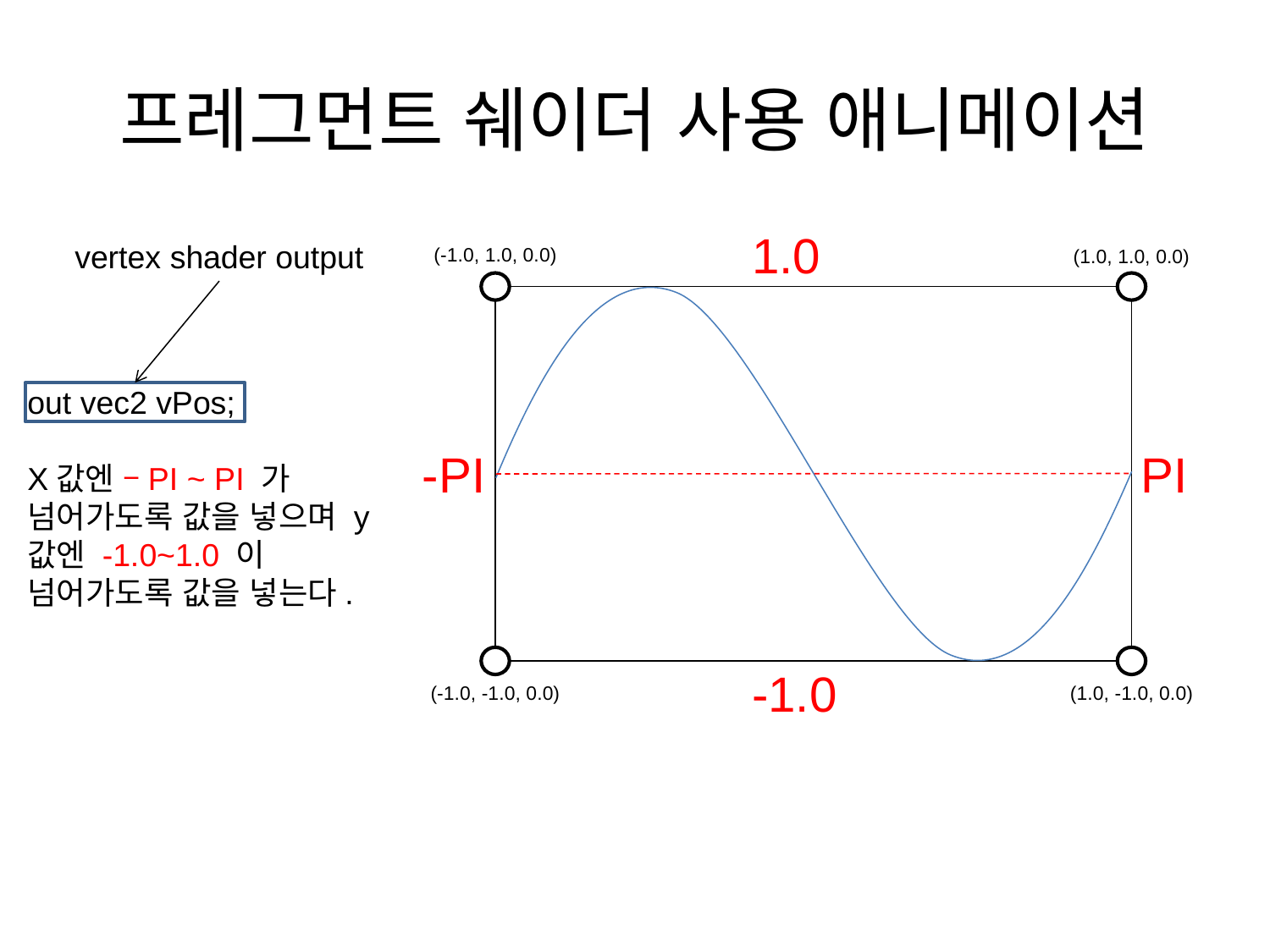

# 프레그먼트 쉐이더 사용 애니메이션
1.0
vertex shader output
(-1.0, 1.0, 0.0)
(1.0, 1.0, 0.0)

(-1.0, -1.0, 0.0)
(1.0, -1.0, 0.0)
out vec2 vPos;

X값엔 –PI ~ PI 가 넘어가도록 값을 넣으며 y값엔 -1.0~1.0 이 넘어가도록 값을 넣는다.

-PI
PI
-1.0